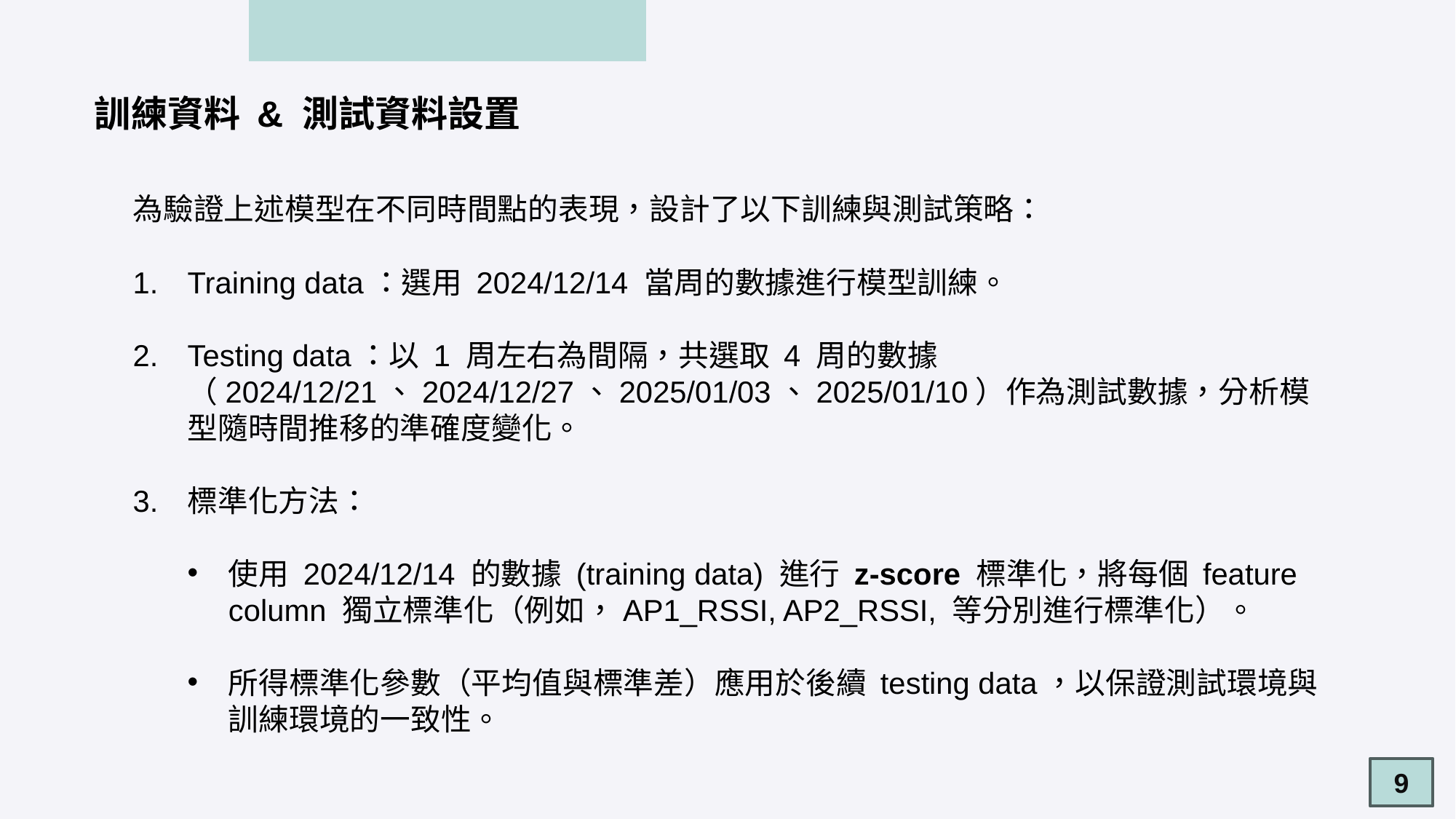

訓練資料 & 測試資料設置
為驗證上述模型在不同時間點的表現，設計了以下訓練與測試策略：

Training data：選用 2024/12/14 當周的數據進行模型訓練。

Testing data：以 1 周左右為間隔，共選取 4 周的數據（2024/12/21、2024/12/27、2025/01/03、2025/01/10）作為測試數據，分析模型隨時間推移的準確度變化。

標準化方法：

使用 2024/12/14 的數據 (training data) 進行 z-score 標準化，將每個 feature column 獨立標準化（例如，AP1_RSSI, AP2_RSSI, 等分別進行標準化）。

所得標準化參數（平均值與標準差）應用於後續 testing data，以保證測試環境與訓練環境的一致性。
9